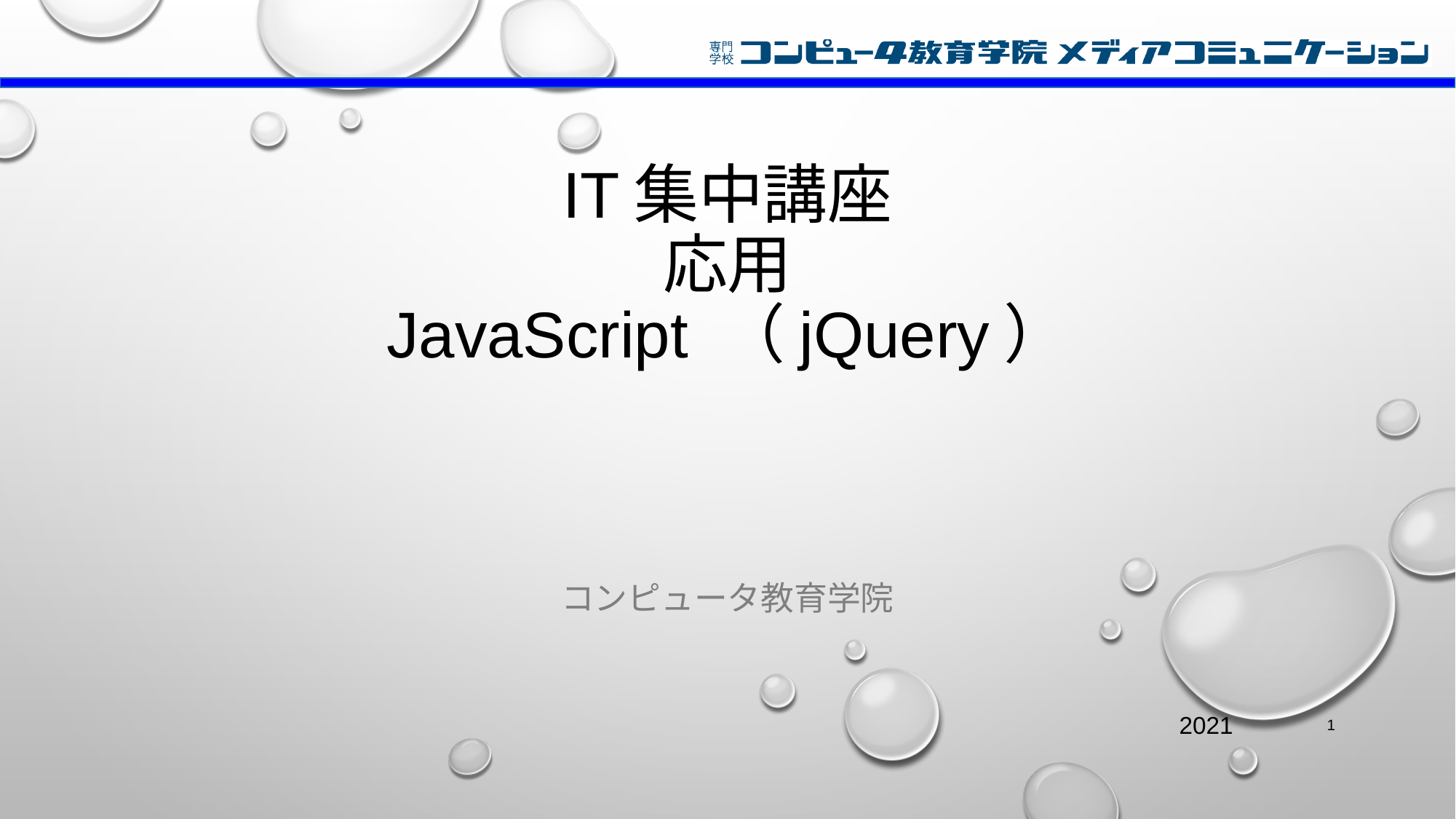

# IT集中講座 応用 JavaScript （jQuery）
コンピュータ教育学院
2021
1